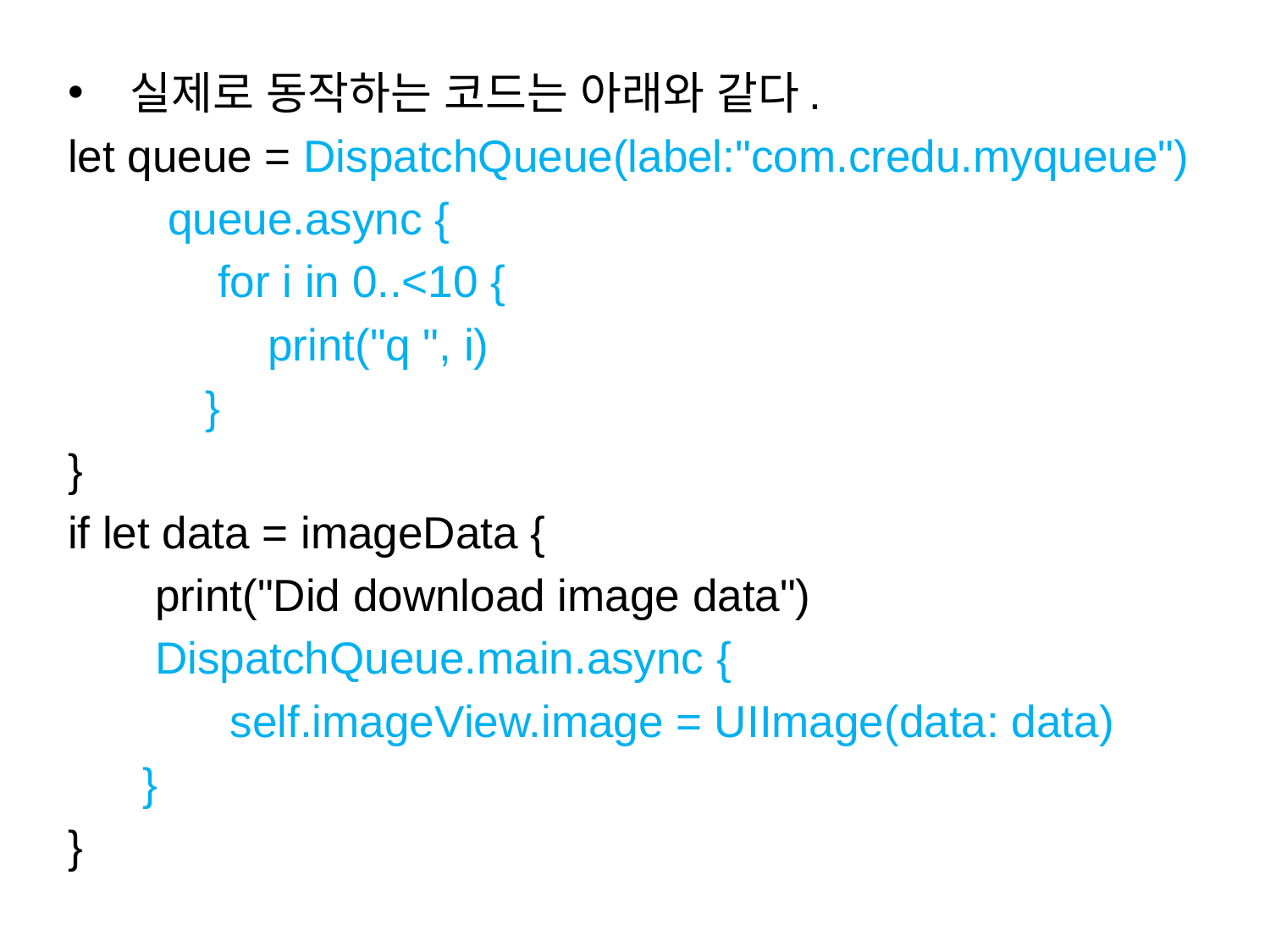

실제로 동작하는 코드는 아래와 같다.
let queue = DispatchQueue(label:"com.credu.myqueue")
        queue.async {
            for i in 0..<10 {
                print("q ", i)
           }
}
if let data = imageData {
       print("Did download image data")
       DispatchQueue.main.async {
             self.imageView.image = UIImage(data: data)
      }
}